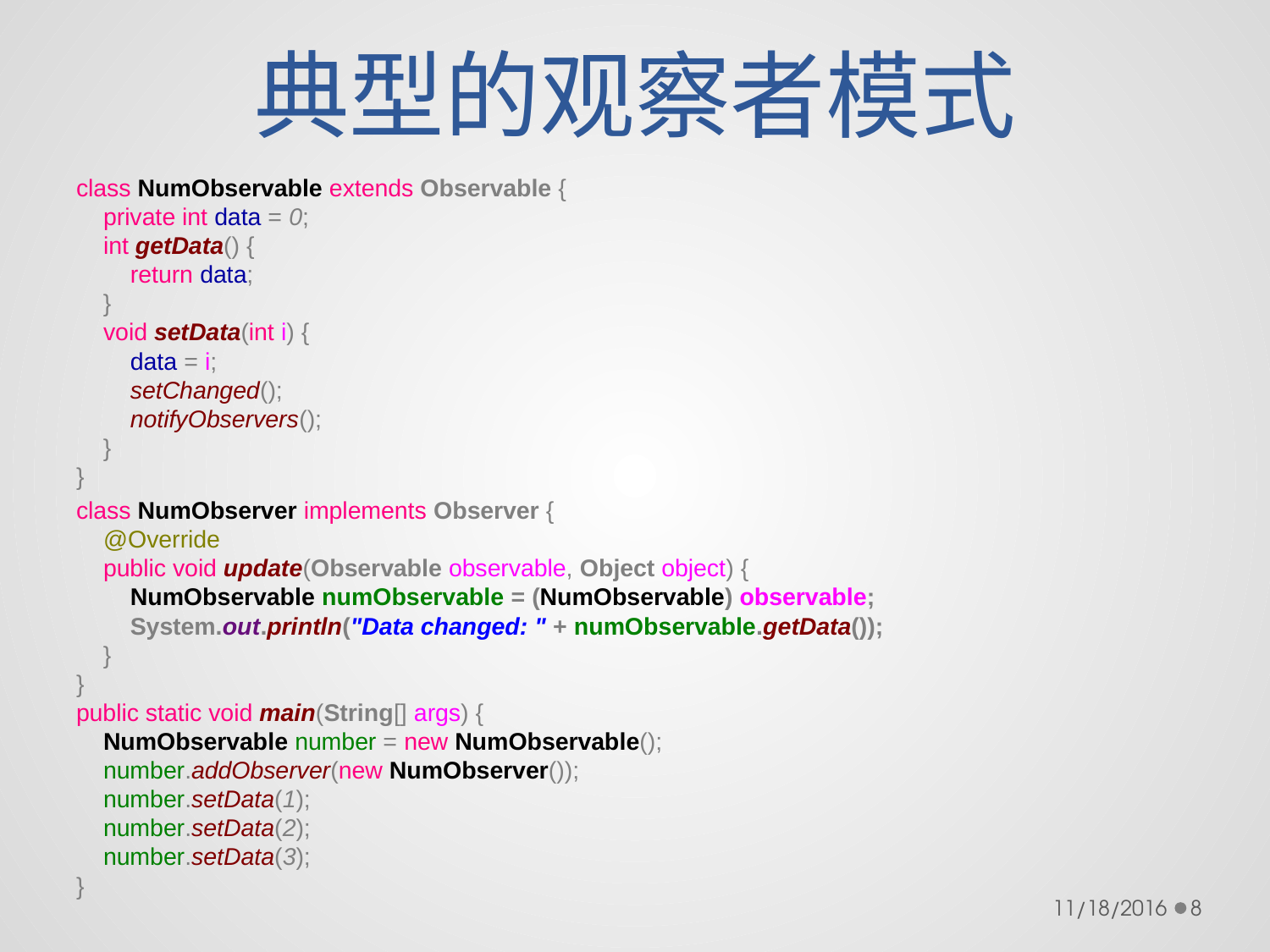

# 典型的观察者模式
class NumObservable extends Observable {
    private int data = 0;
    int getData() {
        return data;
    }
    void setData(int i) {
        data = i;
        setChanged();
        notifyObservers();
    }
}
class NumObserver implements Observer {
    @Override
    public void update(Observable observable, Object object) {
        NumObservable numObservable = (NumObservable) observable;
        System.out.println("Data changed: " + numObservable.getData());
    }
}
public static void main(String[] args) {
    NumObservable number = new NumObservable();
    number.addObserver(new NumObserver());
    number.setData(1);
    number.setData(2);
    number.setData(3);
}
11/18/2016
8